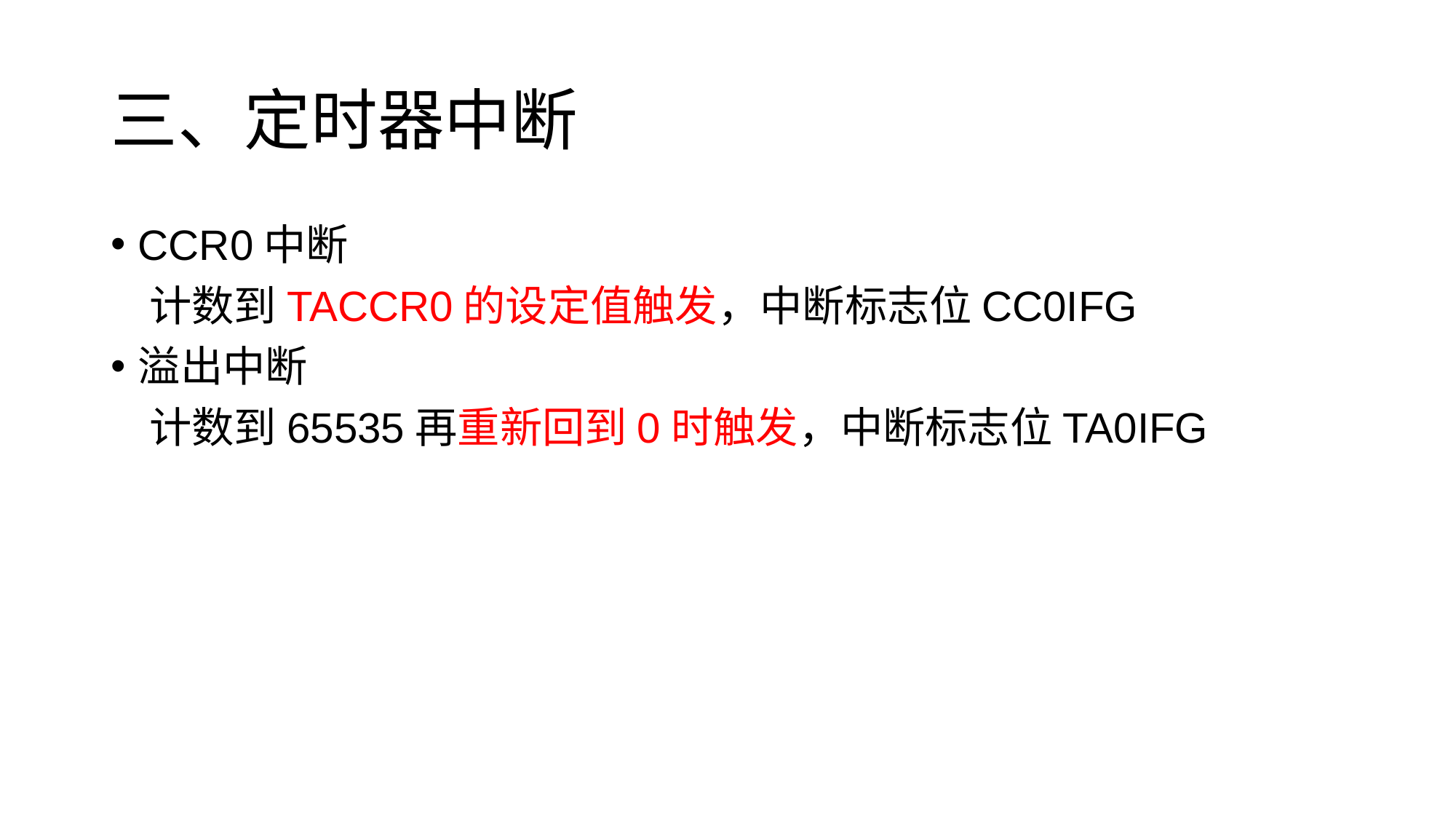

# 三、定时器中断
CCR0中断
   计数到TACCR0的设定值触发，中断标志位CC0IFG
溢出中断
   计数到65535再重新回到0时触发，中断标志位TA0IFG